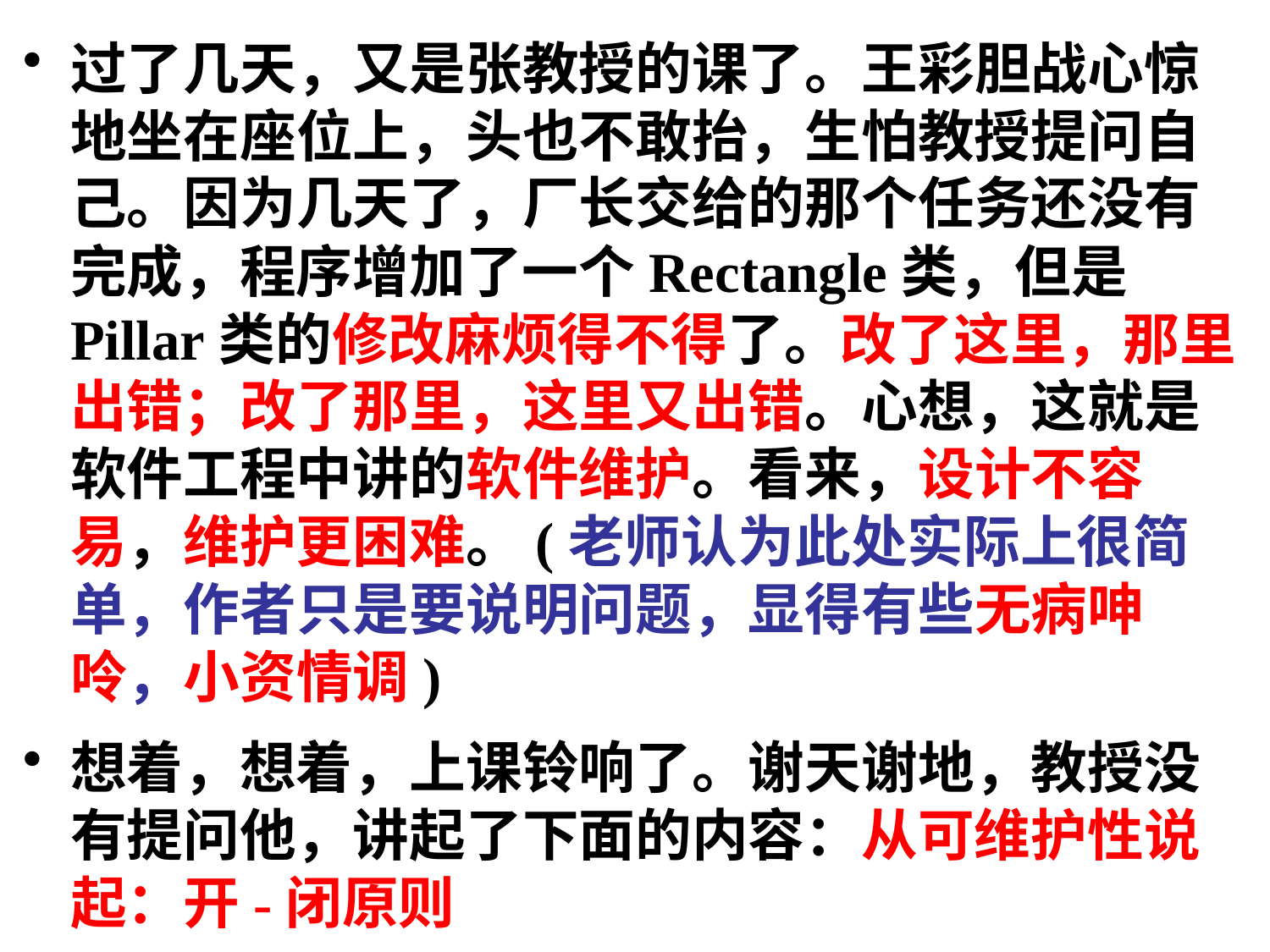

过了几天，又是张教授的课了。王彩胆战心惊地坐在座位上，头也不敢抬，生怕教授提问自己。因为几天了，厂长交给的那个任务还没有完成，程序增加了一个Rectangle类，但是Pillar类的修改麻烦得不得了。改了这里，那里出错；改了那里，这里又出错。心想，这就是软件工程中讲的软件维护。看来，设计不容易，维护更困难。(老师认为此处实际上很简单，作者只是要说明问题，显得有些无病呻呤，小资情调)
想着，想着，上课铃响了。谢天谢地，教授没有提问他，讲起了下面的内容：从可维护性说起：开-闭原则